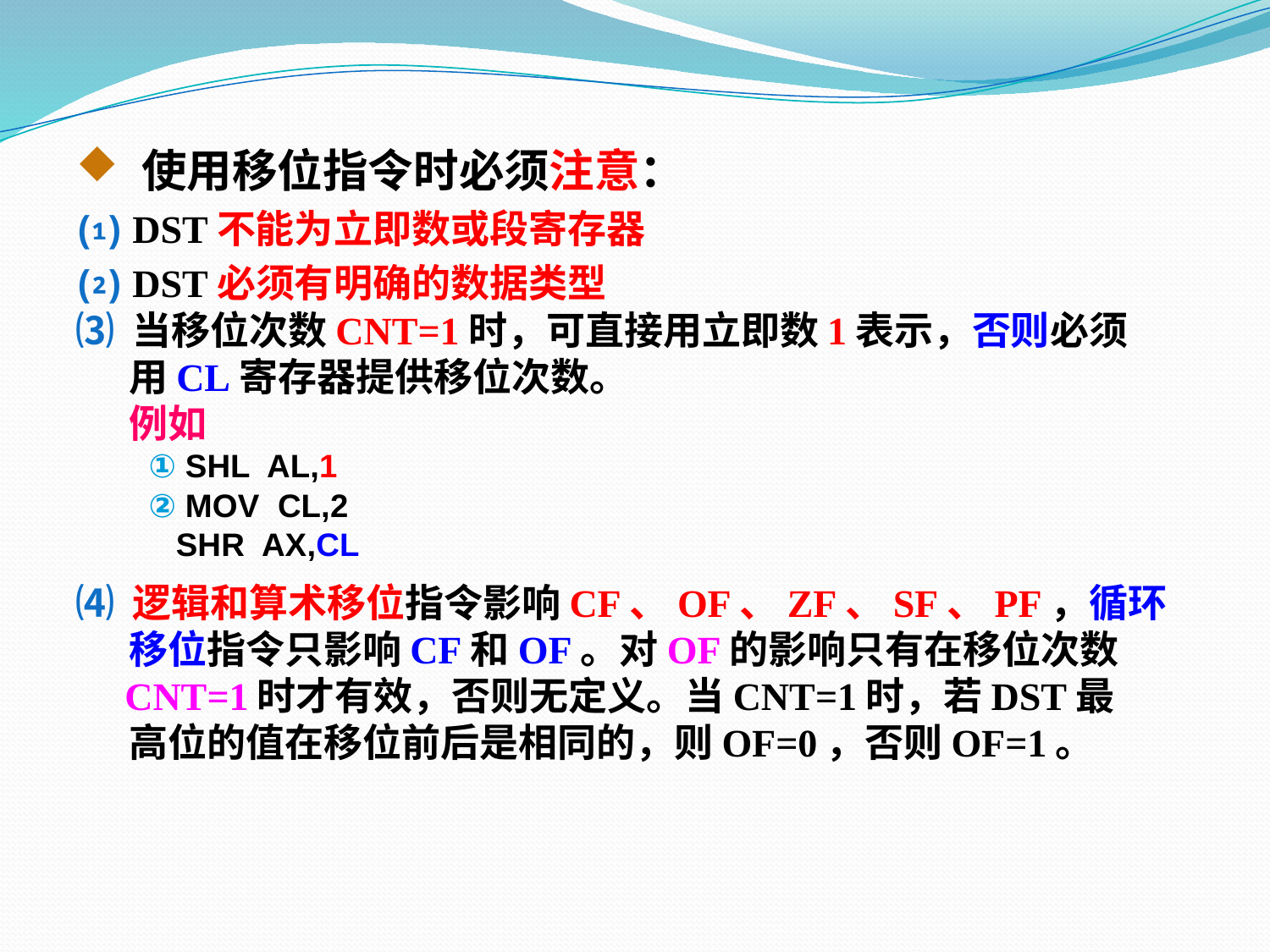

使用移位指令时必须注意：
⑴ DST不能为立即数或段寄存器
⑵ DST必须有明确的数据类型
⑶ 当移位次数CNT=1时，可直接用立即数1表示，否则必须
     用CL寄存器提供移位次数。
     例如
        ① SHL  AL,1
        ② MOV  CL,2
           SHR  AX,CL

⑷ 逻辑和算术移位指令影响CF、OF、ZF、SF、PF，循环
     移位指令只影响CF和OF。对OF的影响只有在移位次数
     CNT=1时才有效，否则无定义。当CNT=1时，若DST最
     高位的值在移位前后是相同的，则OF=0，否则OF=1。